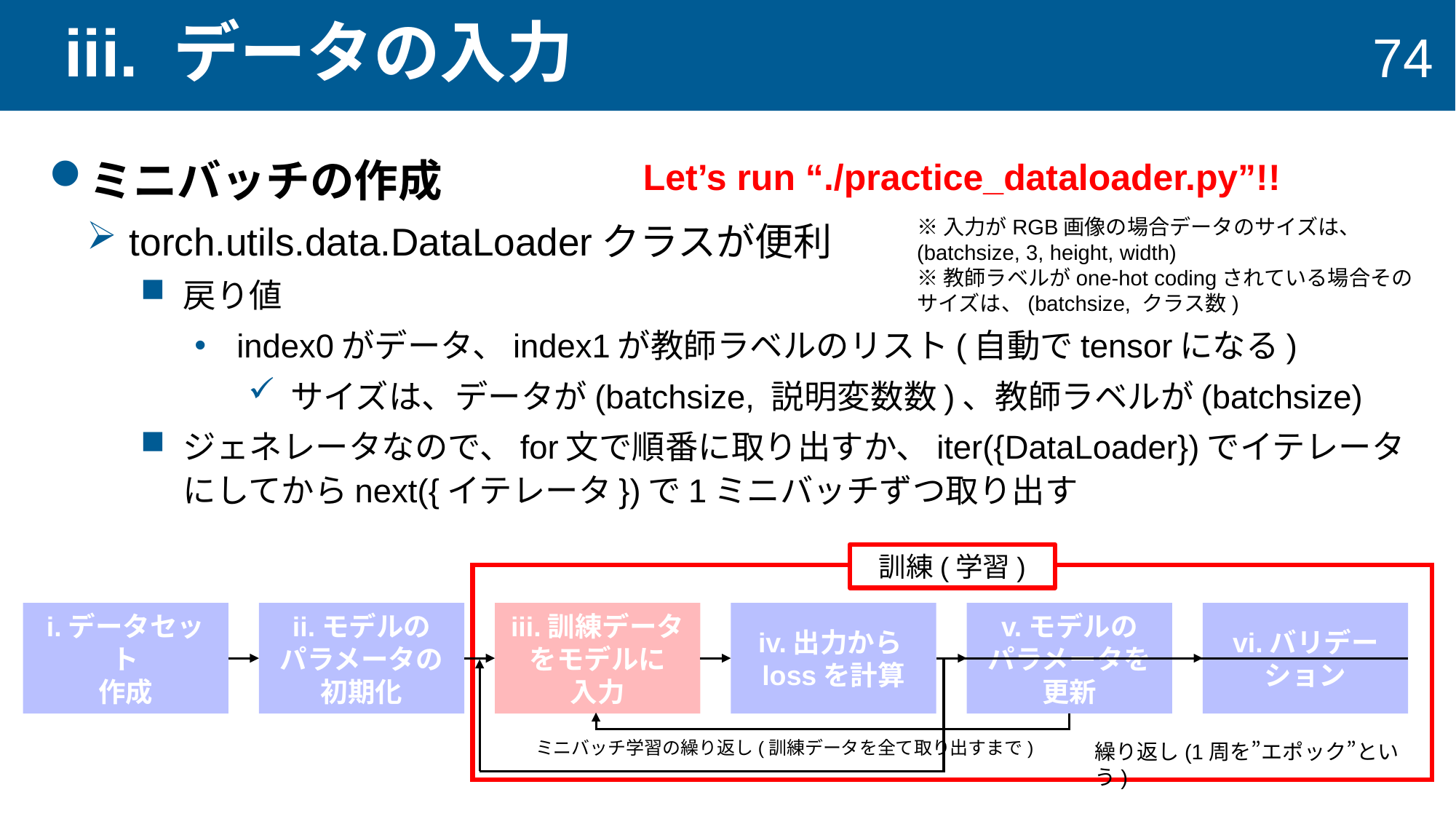

# iii. データの入力
74
ミニバッチの作成
torch.utils.data.DataLoaderクラスが便利
戻り値
index0がデータ、index1が教師ラベルのリスト(自動でtensorになる)
サイズは、データが(batchsize, 説明変数数)、教師ラベルが(batchsize)
ジェネレータなので、for文で順番に取り出すか、iter({DataLoader})でイテレータにしてからnext({イテレータ})で1ミニバッチずつ取り出す
Let’s run “./practice_dataloader.py”!!
※入力がRGB画像の場合データのサイズは、(batchsize, 3, height, width)
※教師ラベルがone-hot codingされている場合そのサイズは、(batchsize, クラス数)
訓練(学習)

vi.バリデーション
iv.出力からlossを計算
v.モデルの
パラメータを更新
i.データセット
作成
ii.モデルの
パラメータの
初期化
iii.訓練データ
をモデルに
入力
繰り返し(1周を”エポック”という)
ミニバッチ学習の繰り返し(訓練データを全て取り出すまで)